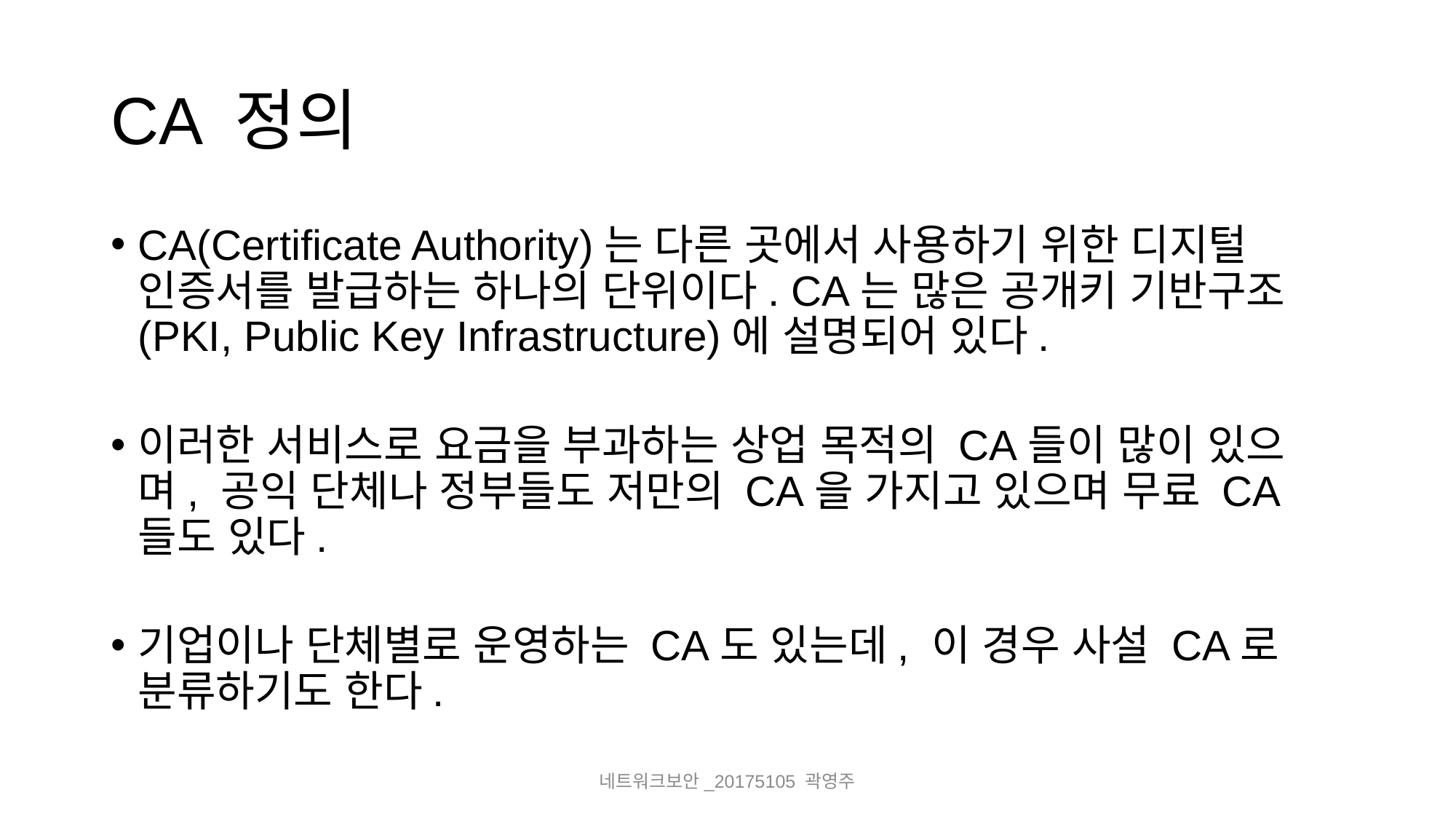

# CA 정의
CA(Certificate Authority)는 다른 곳에서 사용하기 위한 디지털 인증서를 발급하는 하나의 단위이다. CA는 많은 공개키 기반구조(PKI, Public Key Infrastructure)에 설명되어 있다.

이러한 서비스로 요금을 부과하는 상업 목적의 CA들이 많이 있으며, 공익 단체나 정부들도 저만의 CA을 가지고 있으며 무료 CA들도 있다.

기업이나 단체별로 운영하는 CA도 있는데, 이 경우 사설 CA로 분류하기도 한다.
네트워크보안_20175105 곽영주